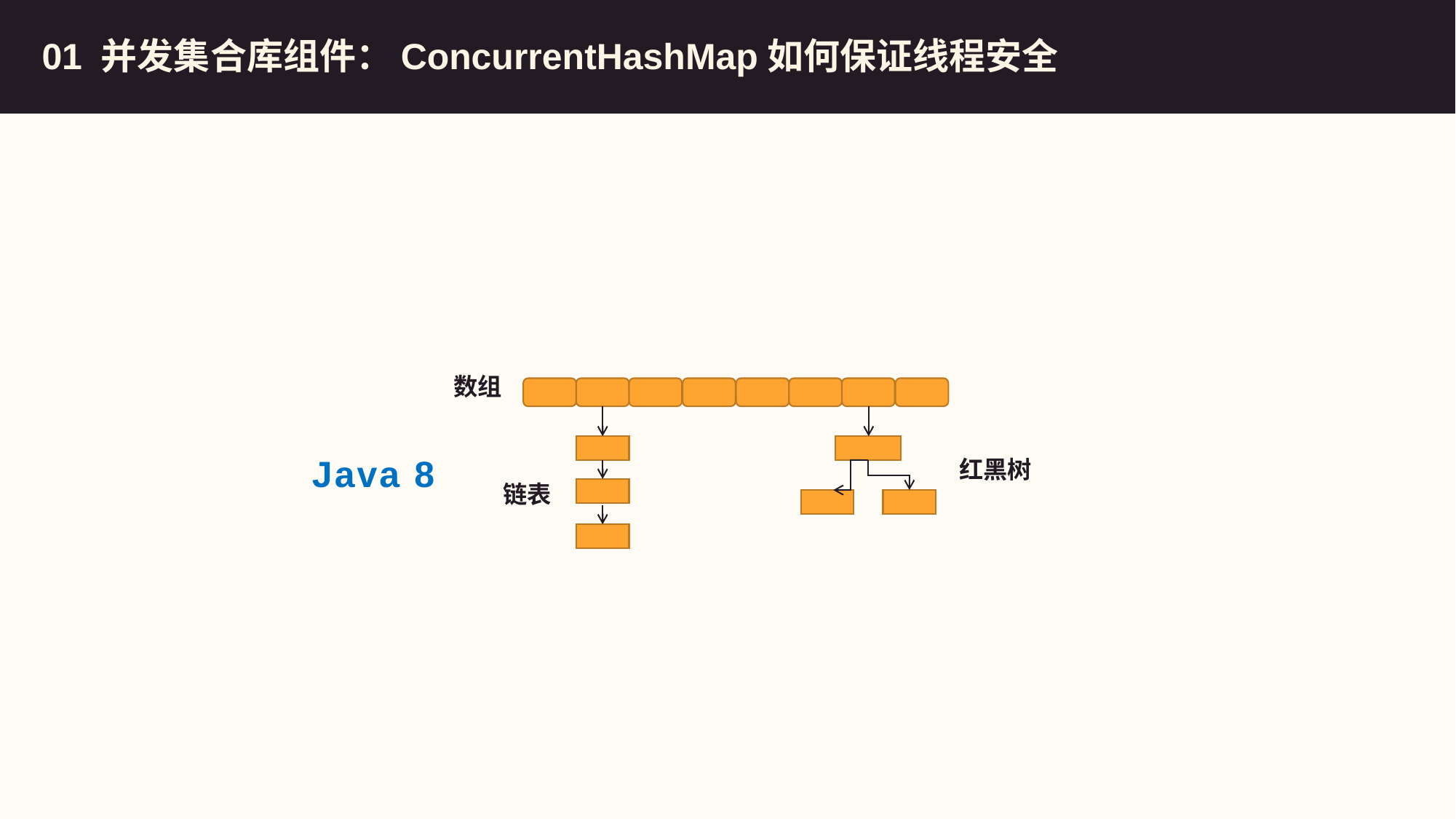

总结
01 并发集合库组件：ConcurrentHashMap如何保证线程安全
数组

Java 8

红黑树
链表